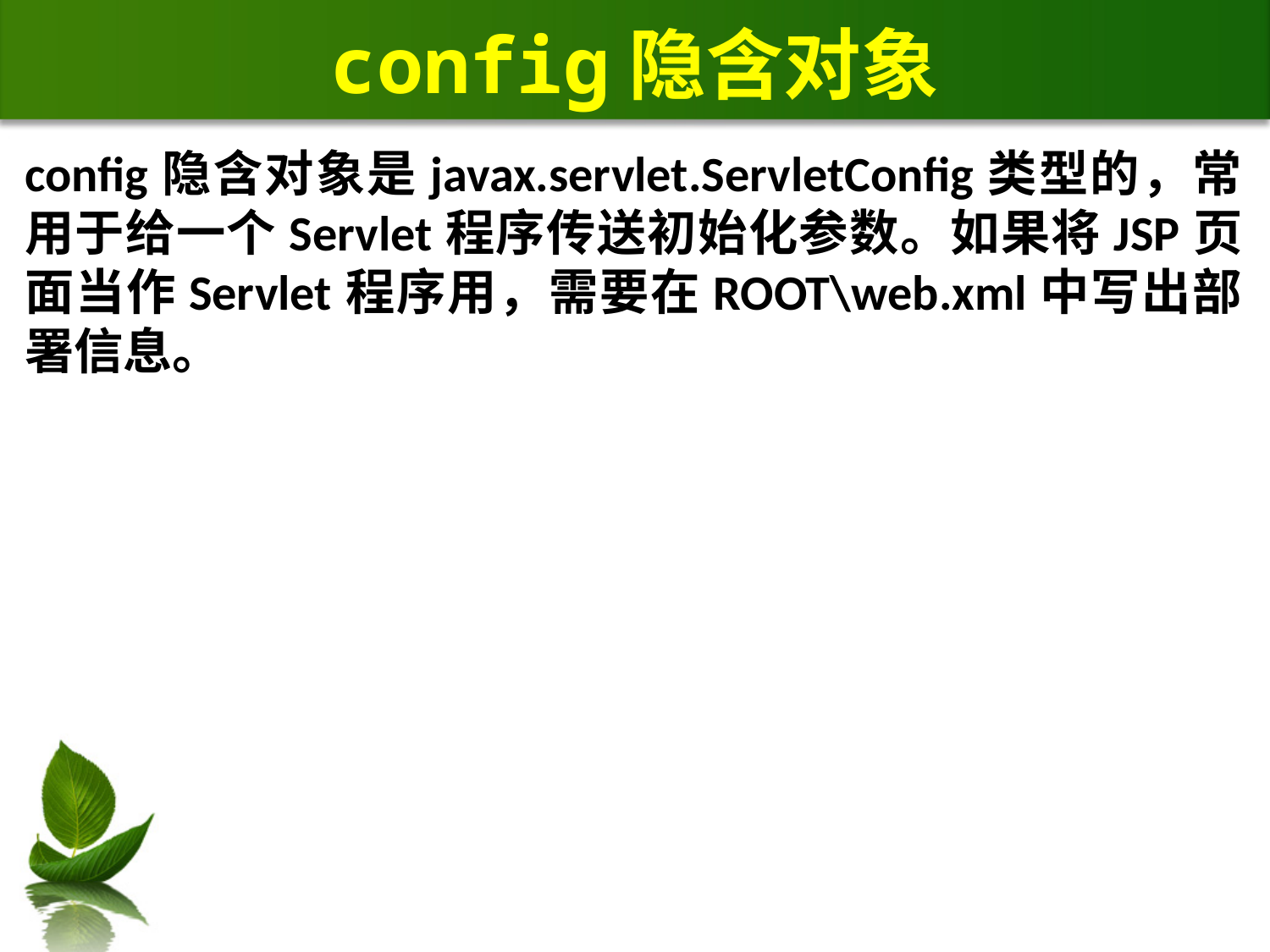

# config隐含对象
config隐含对象是javax.servlet.ServletConfig类型的，常用于给一个Servlet程序传送初始化参数。如果将JSP页面当作Servlet程序用，需要在ROOT\web.xml中写出部署信息。